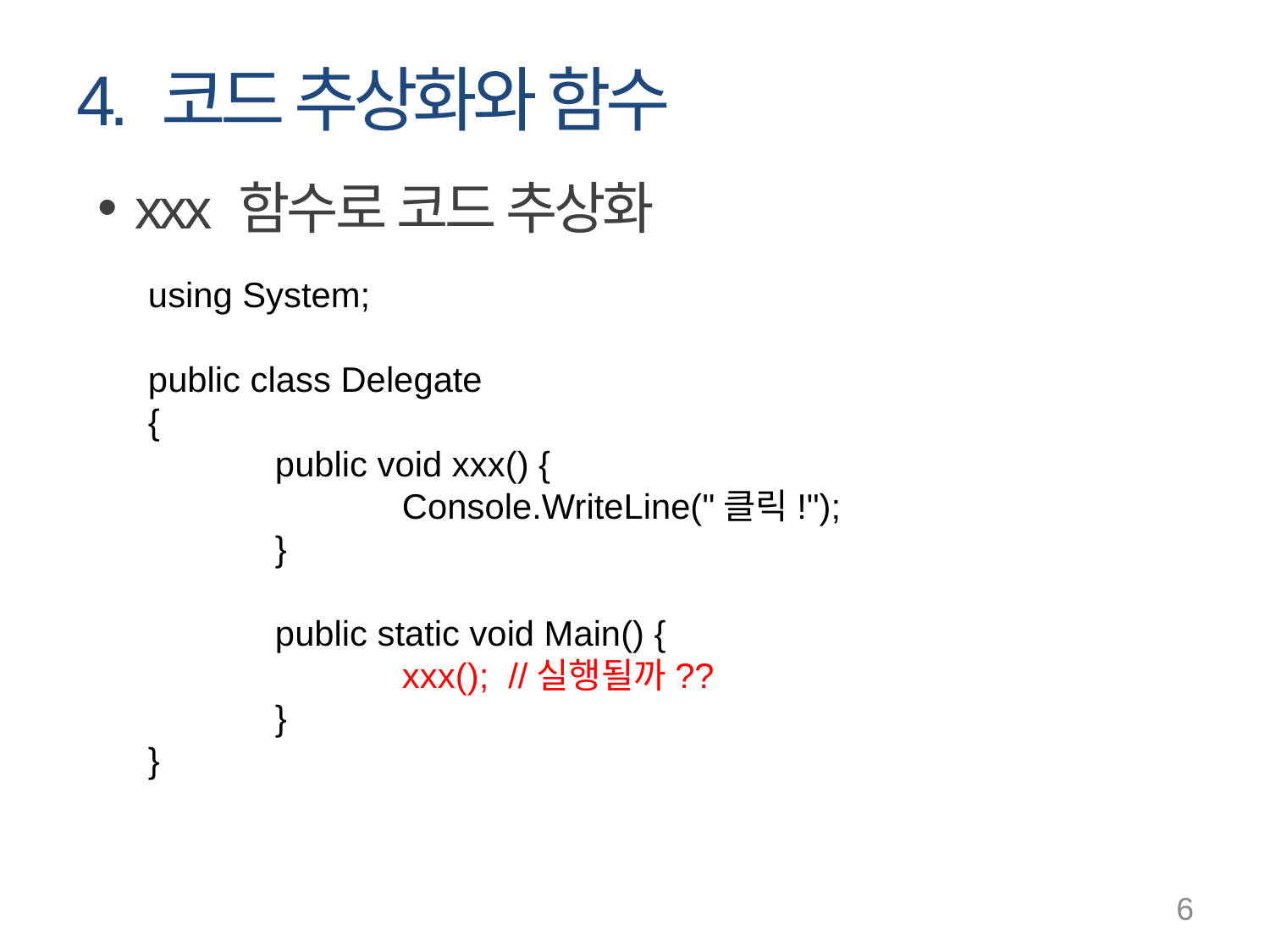

# 4. 코드 추상화와 함수
xxx 함수로 코드 추상화
using System;

public class Delegate
{
	public void xxx() {
		Console.WriteLine("클릭!");
	}

	public static void Main() {
		xxx();  //실행될까??
	}
}
6